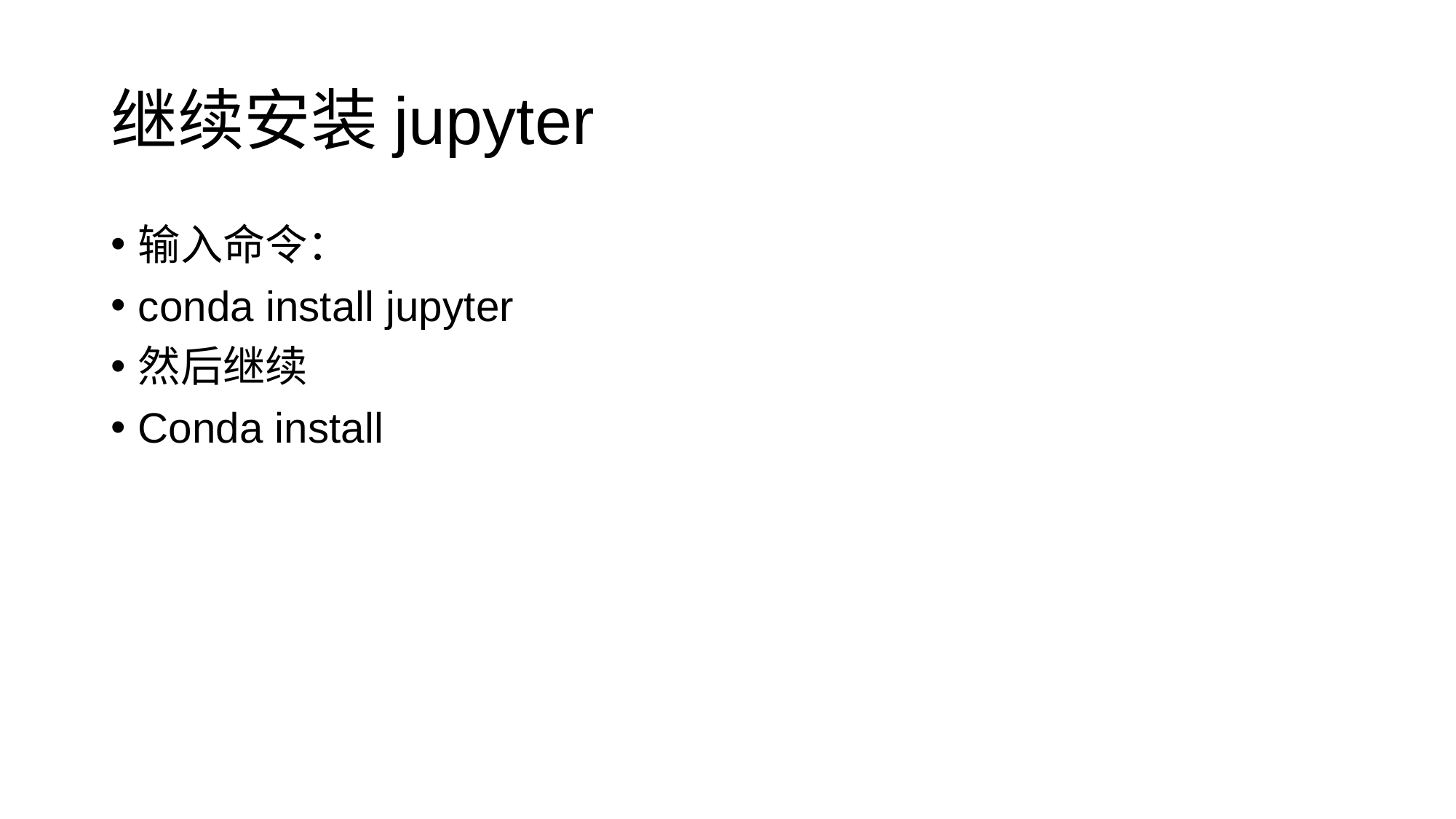

# 继续安装jupyter
输入命令：
conda install jupyter
然后继续
Conda install